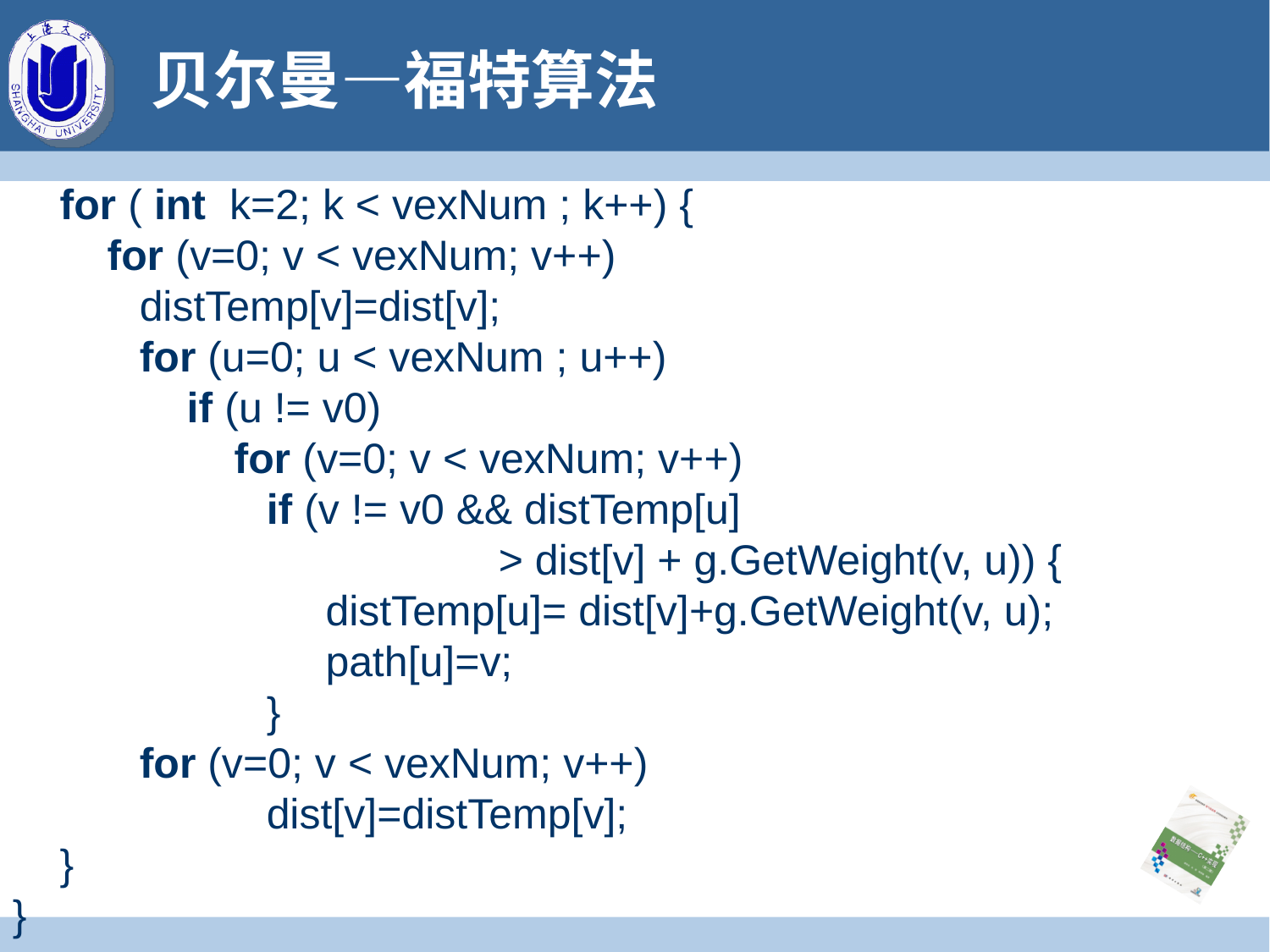

# 贝尔曼—福特算法
    for ( int  k=2; k < vexNum ; k++) {
        for (v=0; v < vexNum; v++)
    	distTemp[v]=dist[v];
     	for (u=0; u < vexNum ; u++)
      	    if (u != v0)
       	        for (v=0; v < vexNum; v++)
        		if (v != v0 && distTemp[u]
                                         > dist[v] + g.GetWeight(v, u)) {
             	     distTemp[u]= dist[v]+g.GetWeight(v, u);
            	     path[u]=v;
		}
     	for (v=0; v < vexNum; v++)
    		dist[v]=distTemp[v];
    }
}